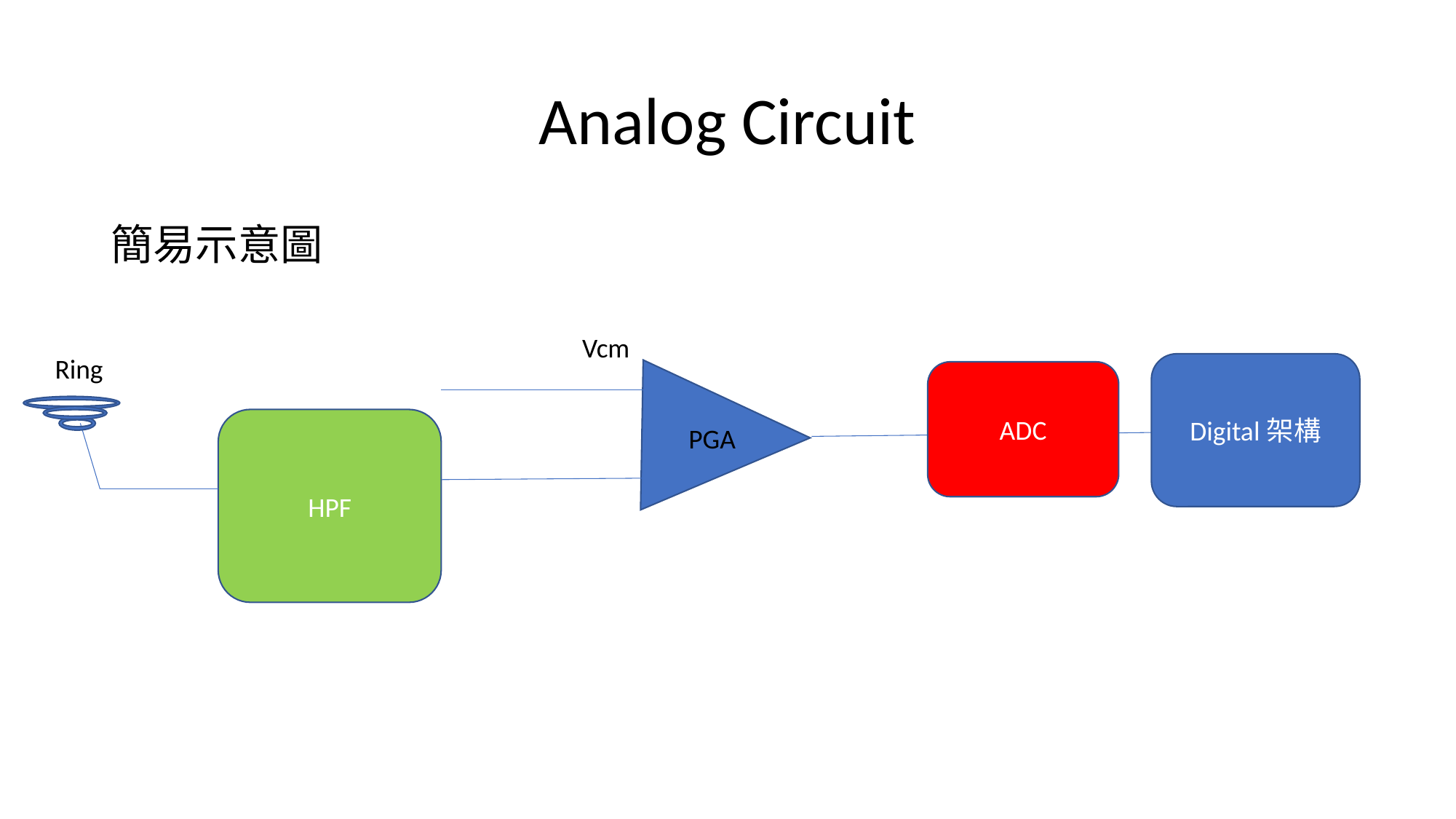

# Analog Circuit
簡易示意圖
Vcm
Ring

Digital架構
ADC

HPF
PGA